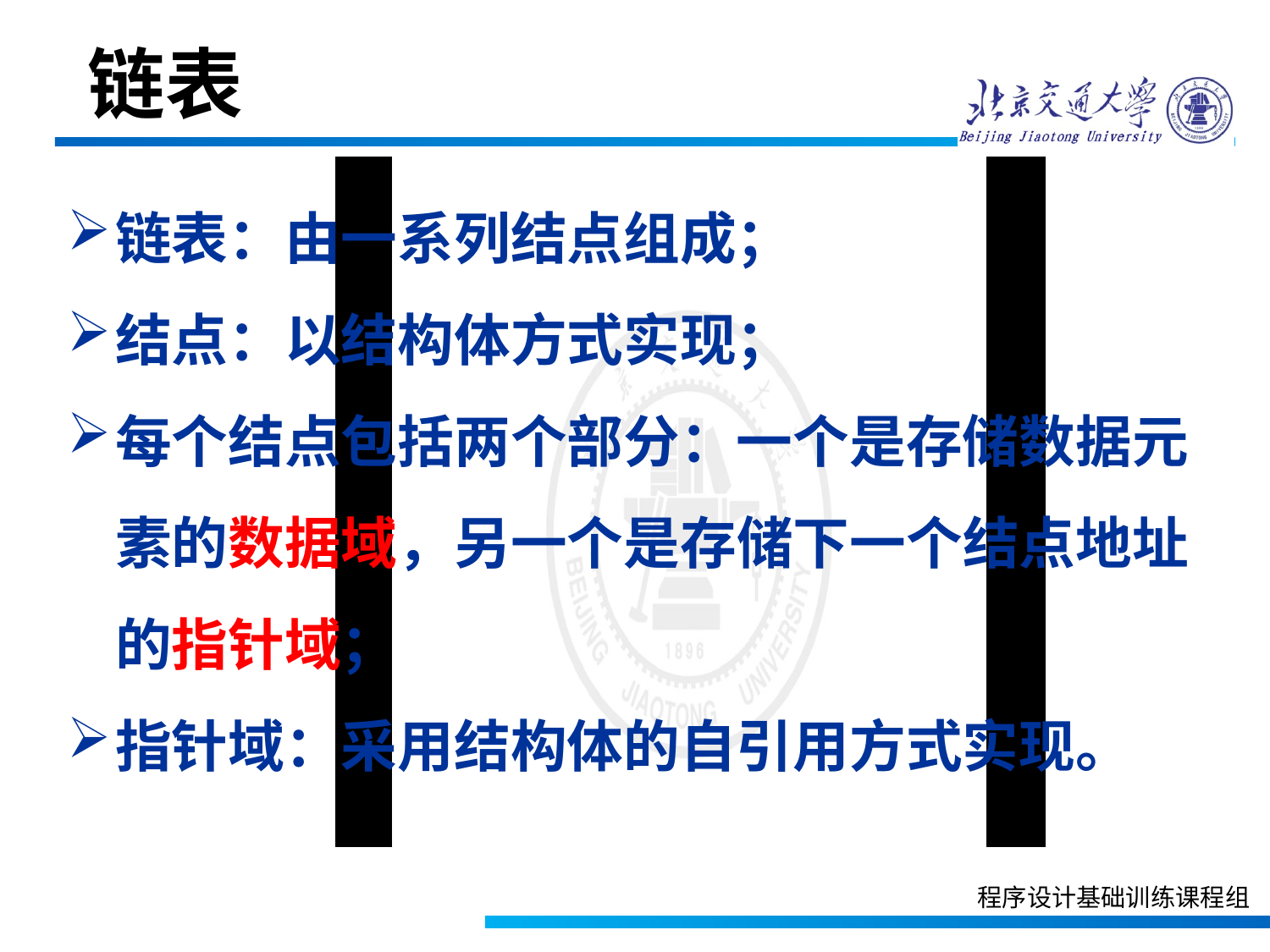

链表
链表：由一系列结点组成；
结点：以结构体方式实现；
每个结点包括两个部分：一个是存储数据元素的数据域，另一个是存储下一个结点地址的指针域；
指针域：采用结构体的自引用方式实现。
程序设计基础训练课程组